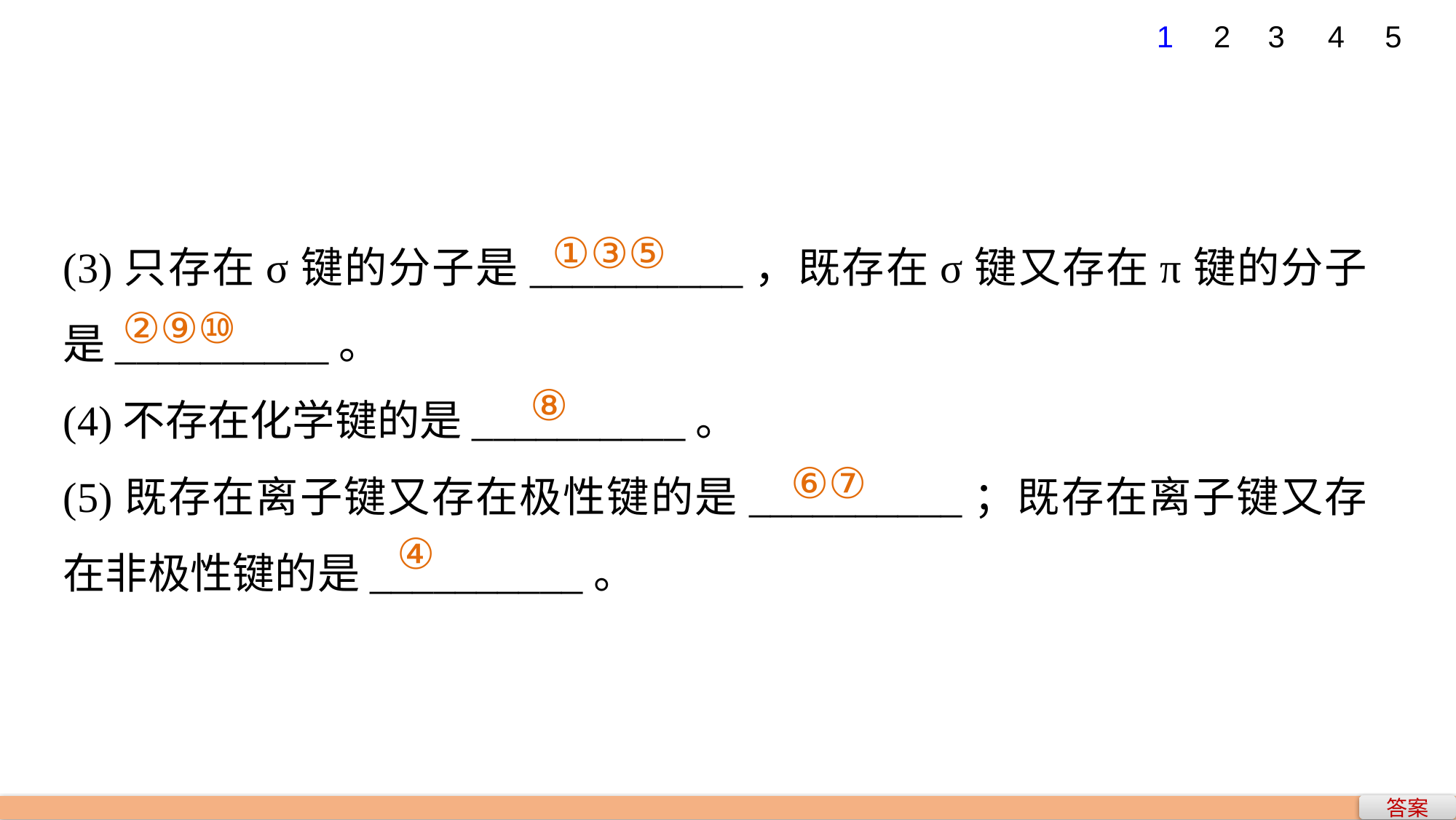

1
2
3
4
5
(3)只存在σ键的分子是__________，既存在σ键又存在π键的分子是__________。
(4)不存在化学键的是__________。
(5)既存在离子键又存在极性键的是__________；既存在离子键又存在非极性键的是__________。
①③⑤
②⑨⑩
⑧
⑥⑦
④
答案